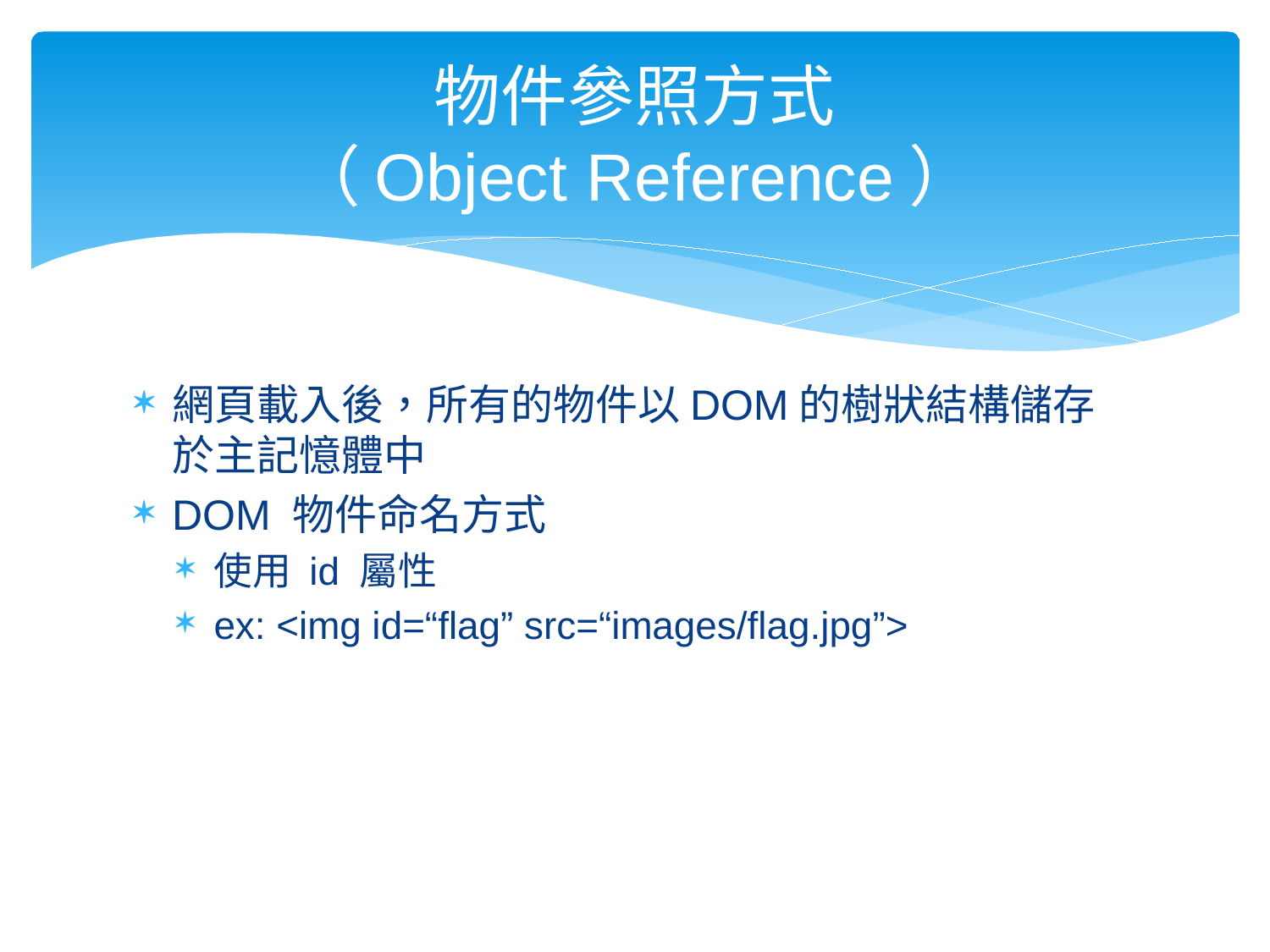

# 物件參照方式 （Object Reference）
網頁載入後，所有的物件以DOM的樹狀結構儲存於主記憶體中
DOM 物件命名方式
使用 id 屬性
ex: <img id=“flag” src=“images/flag.jpg”>
19